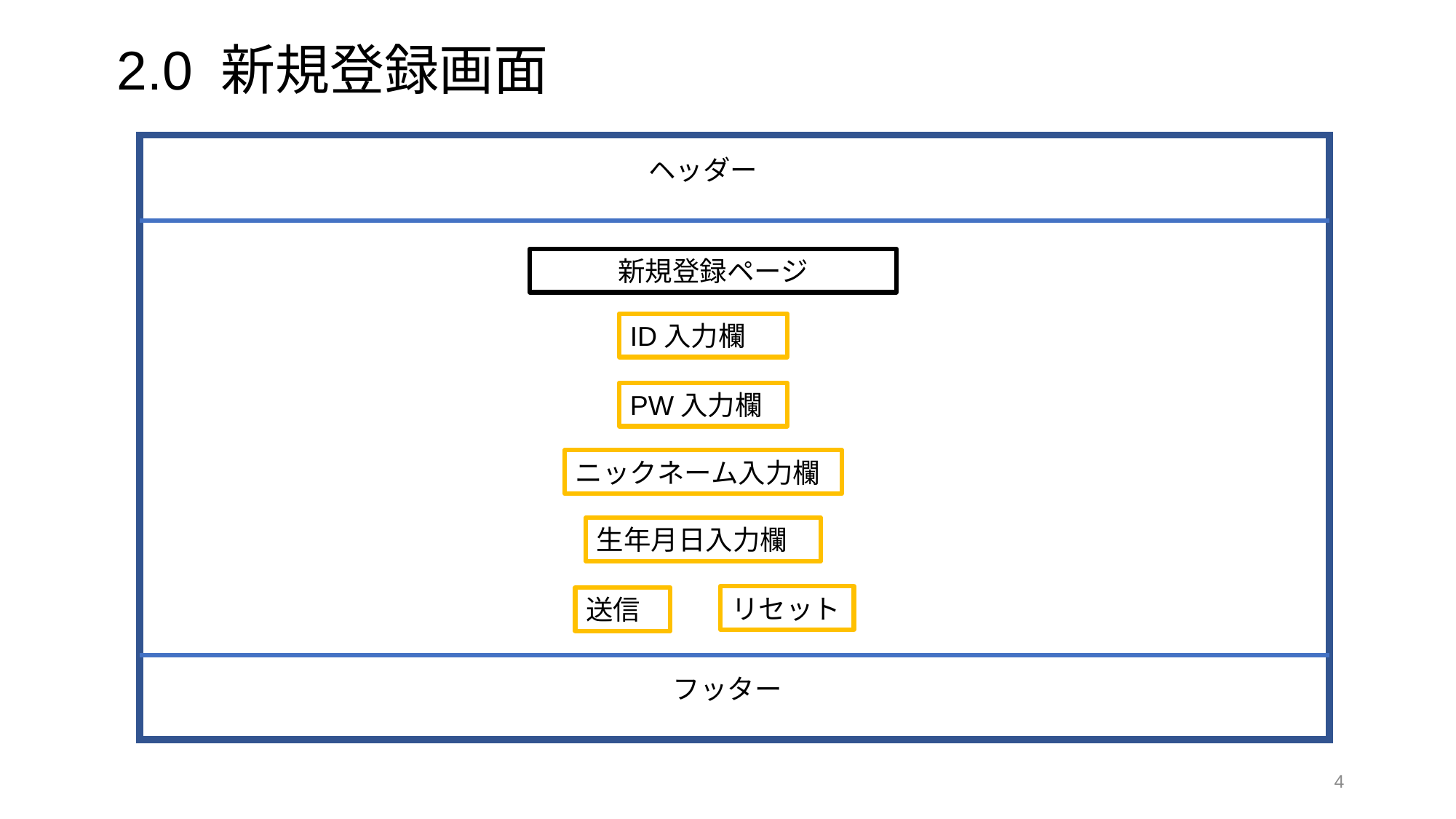

2.0 新規登録画面

ヘッダー
新規登録ページ
ID入力欄
PW入力欄
ニックネーム入力欄
生年月日入力欄
リセット
送信
フッター
4